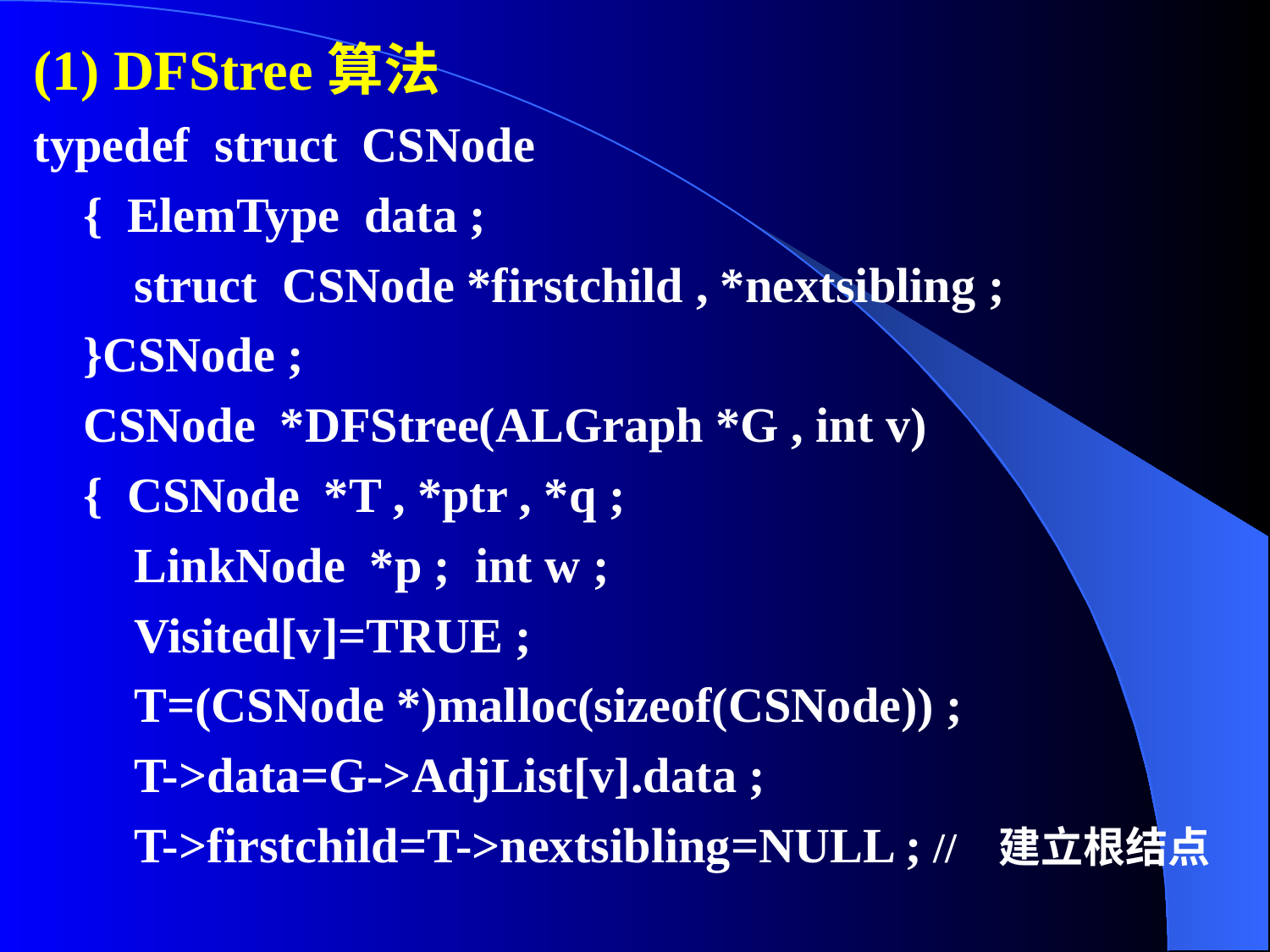

(1) DFStree算法
typedef  struct  CSNode
{  ElemType  data ;
struct  CSNode *firstchild , *nextsibling ;
}CSNode ;
CSNode  *DFStree(ALGraph *G , int v)
{  CSNode  *T , *ptr , *q ;
LinkNode  *p ;  int w ;
Visited[v]=TRUE ;
T=(CSNode *)malloc(sizeof(CSNode)) ;
T->data=G->AdjList[v].data ;
T->firstchild=T->nextsibling=NULL ; //   建立根结点